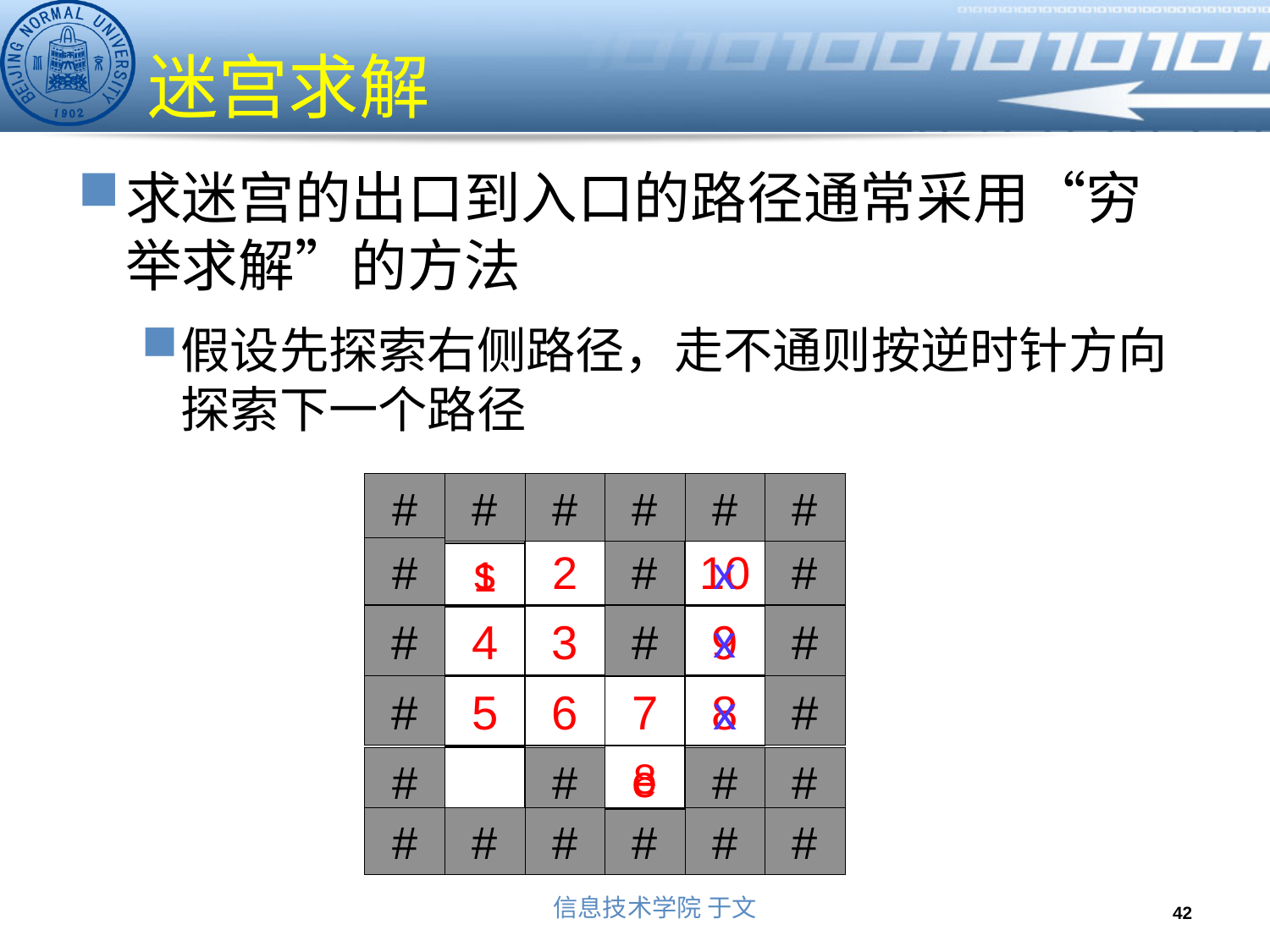

# 迷宫求解
求迷宫的出口到入口的路径通常采用“穷举求解”的方法
假设先探索右侧路径，走不通则按逆时针方向探索下一个路径
#
#
#
#
#
#
#
s
2
#
10
x
#
1
#
4
3
#
9
x
#
#
5
6
7
8
x
#
e
8
#

#
#
#
#
#
#
#
#
#
42